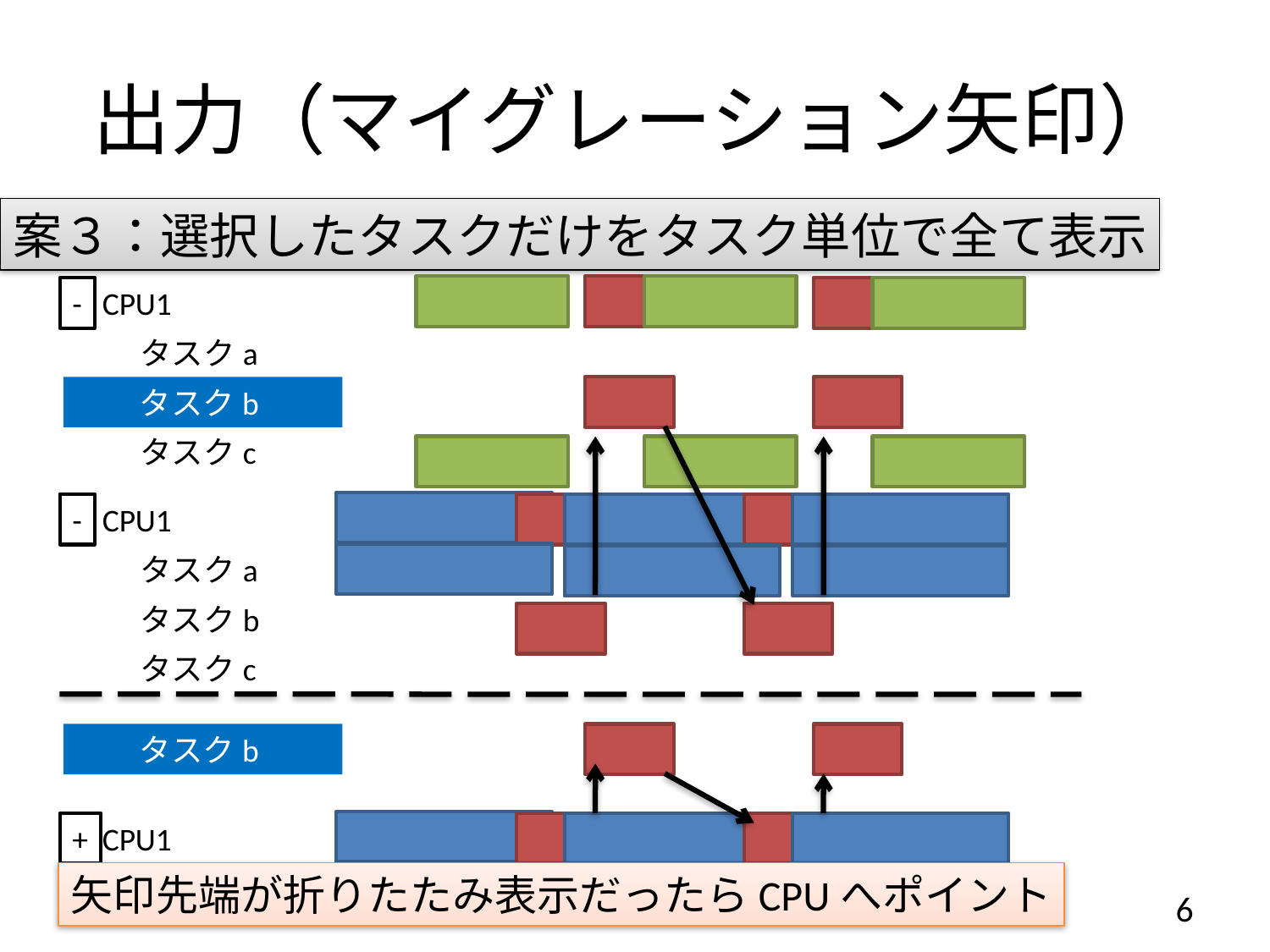

# 出力（マイグレーション矢印）
案３：選択したタスクだけをタスク単位で全て表示

-
CPU1

タスクa
　　タスクb

タスクc

-
CPU1

タスクa

タスクb

タスクc
　　タスクb

+
CPU1

矢印先端が折りたたみ表示だったらCPUへポイント
6